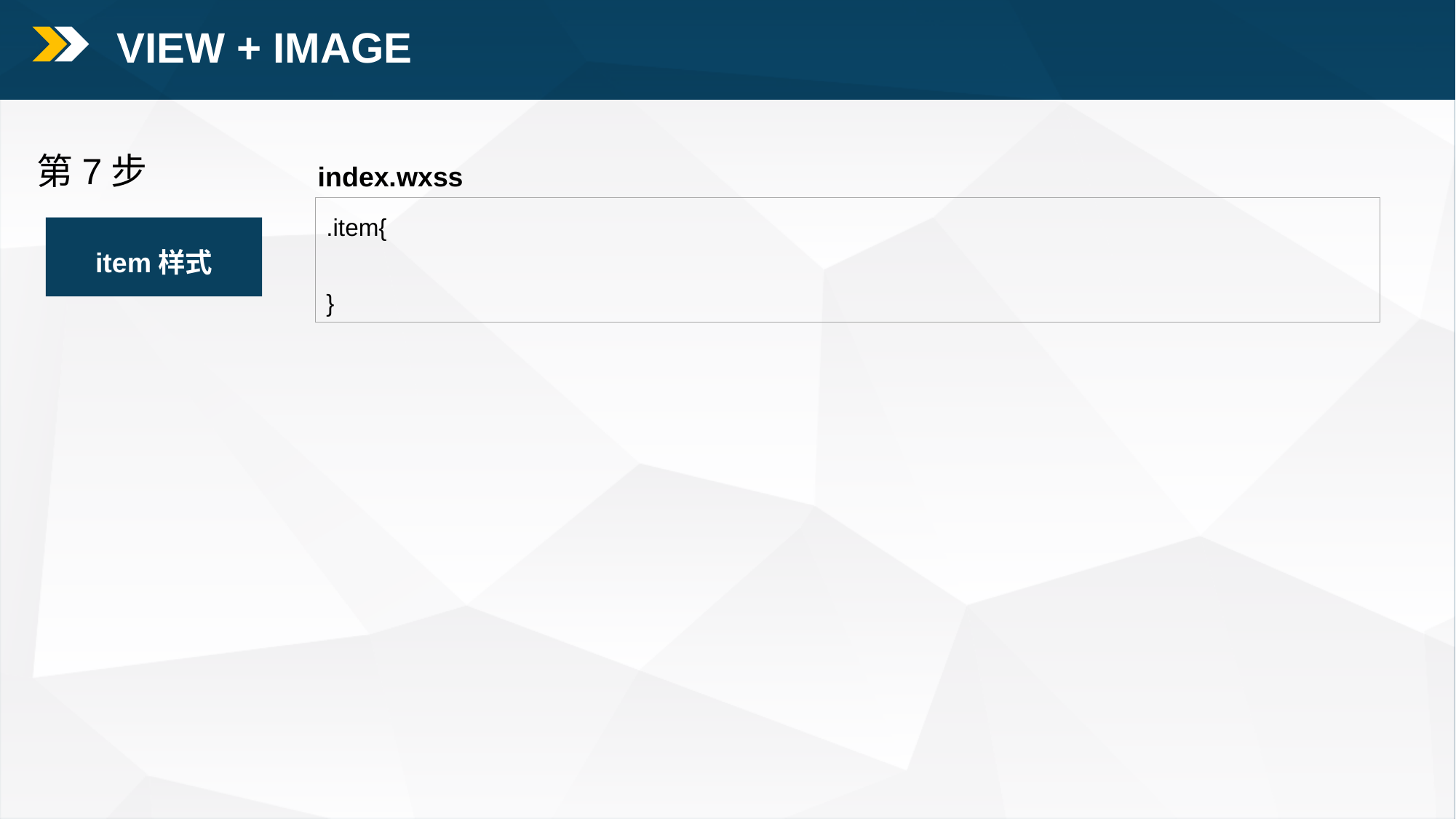

VIEW + IMAGE

第7步
index.wxss
.item{

}

item样式